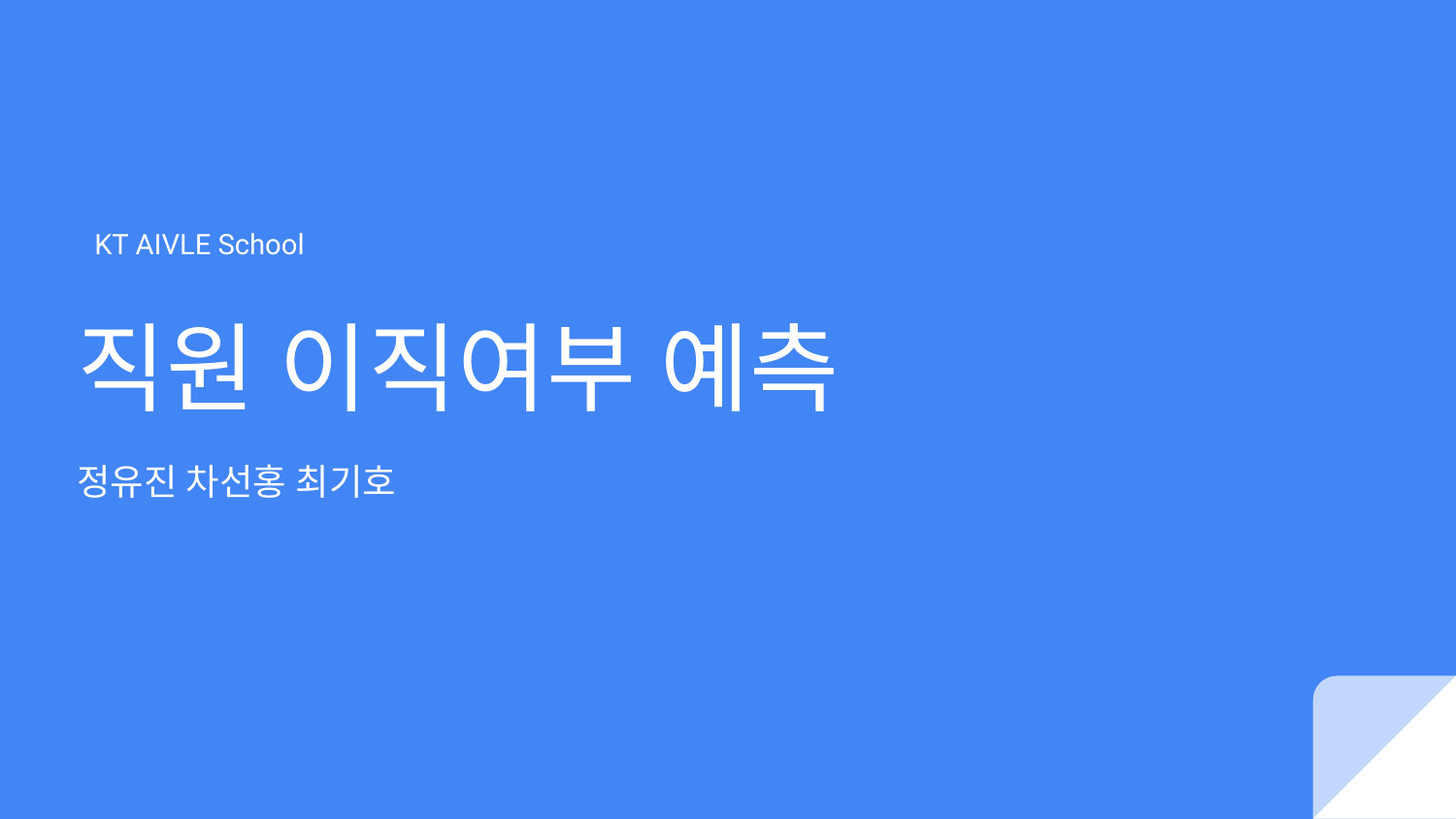

KT AIVLE School
# 직원 이직여부 예측
정유진 차선홍 최기호